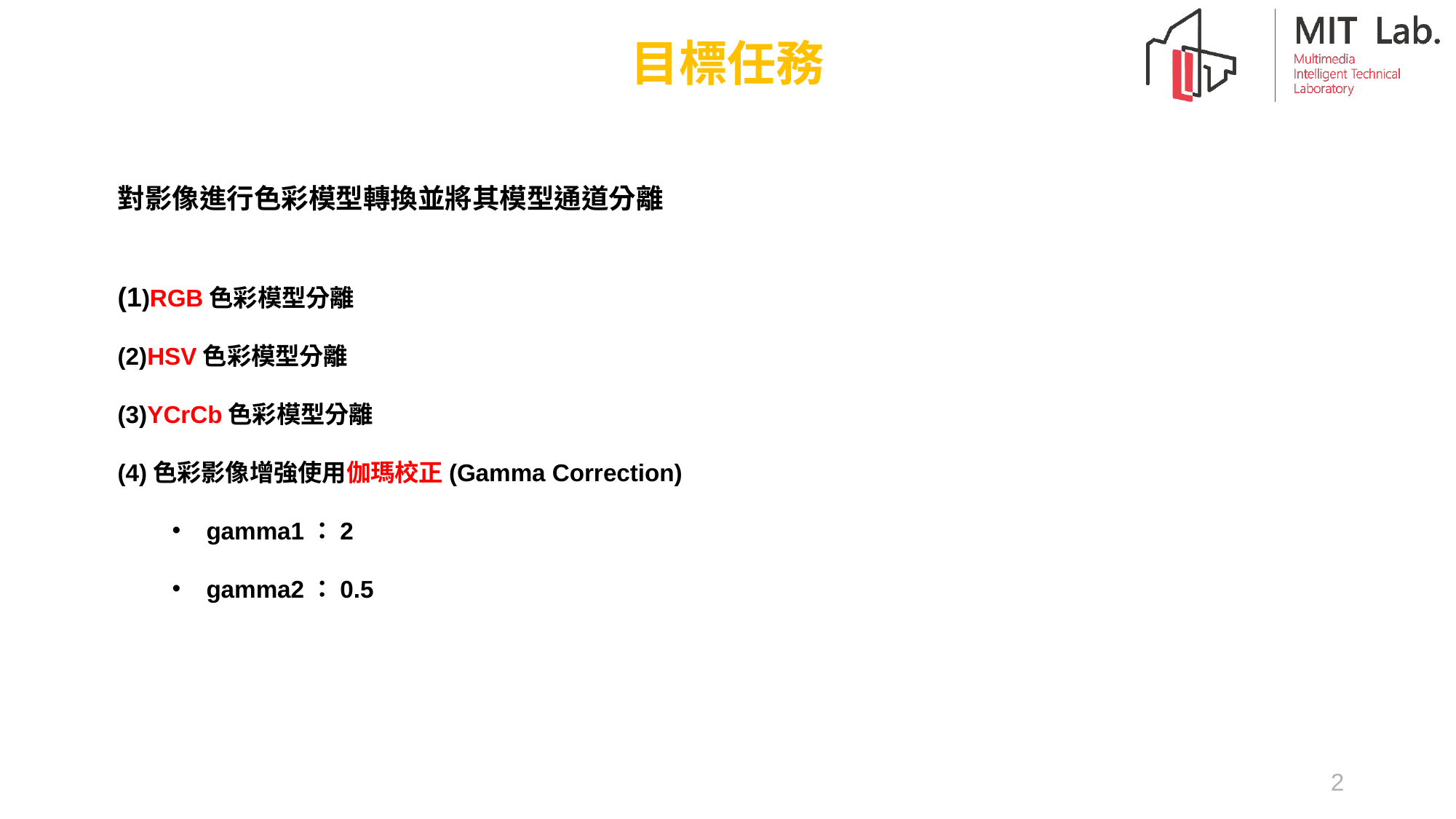

目標任務
對影像進行色彩模型轉換並將其模型通道分離

(1)RGB色彩模型分離
(2)HSV色彩模型分離
(3)YCrCb色彩模型分離
(4)色彩影像增強使用伽瑪校正(Gamma Correction)
gamma1：2
gamma2：0.5
2